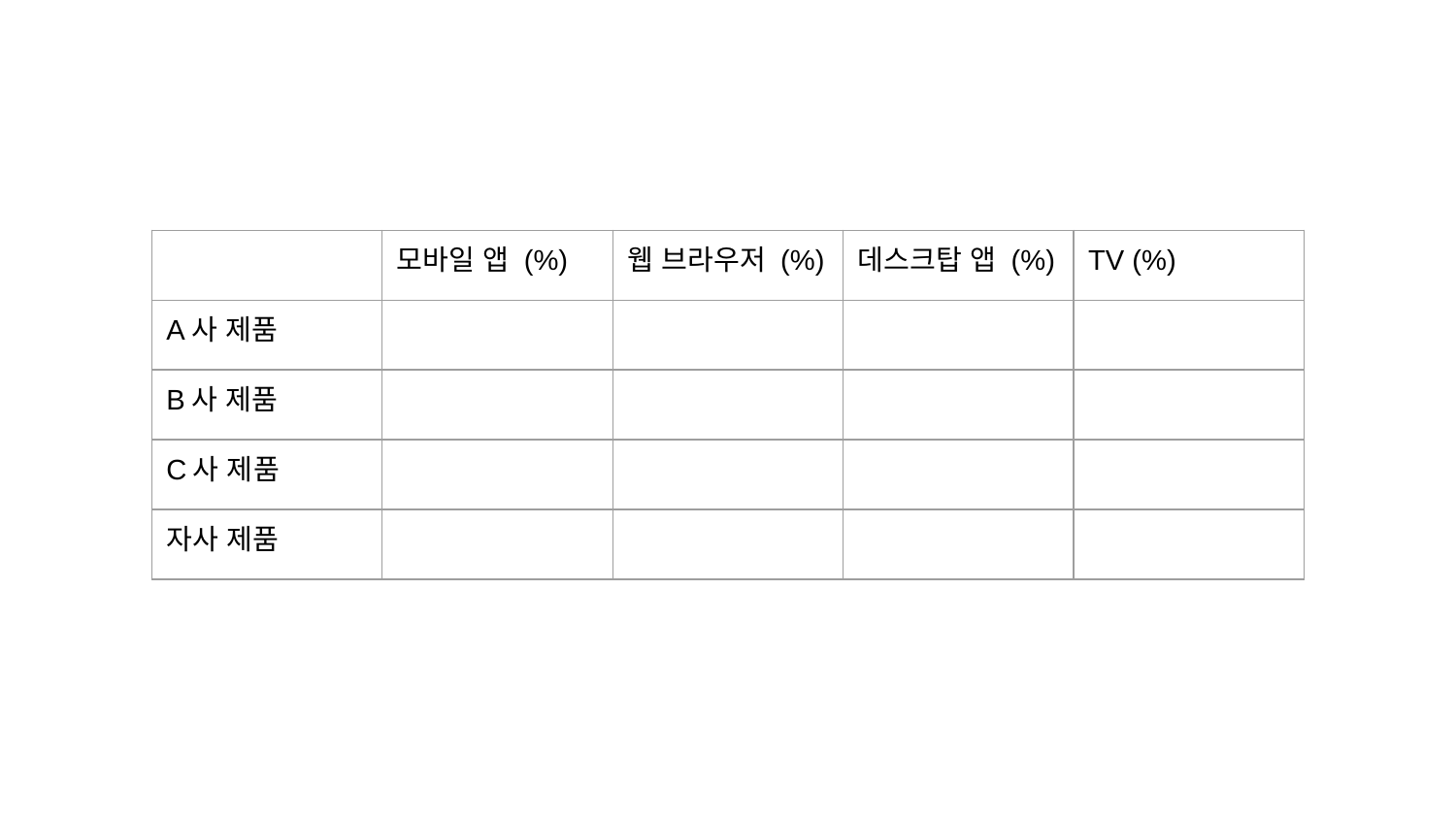

|  | 모바일 앱 (%) | 웹 브라우저 (%) | 데스크탑 앱 (%) | TV (%) |
| --- | --- | --- | --- | --- |
| A사 제품 |  |  |  |  |
| B사 제품 |  |  |  |  |
| C사 제품 |  |  |  |  |
| 자사 제품 |  |  |  |  |